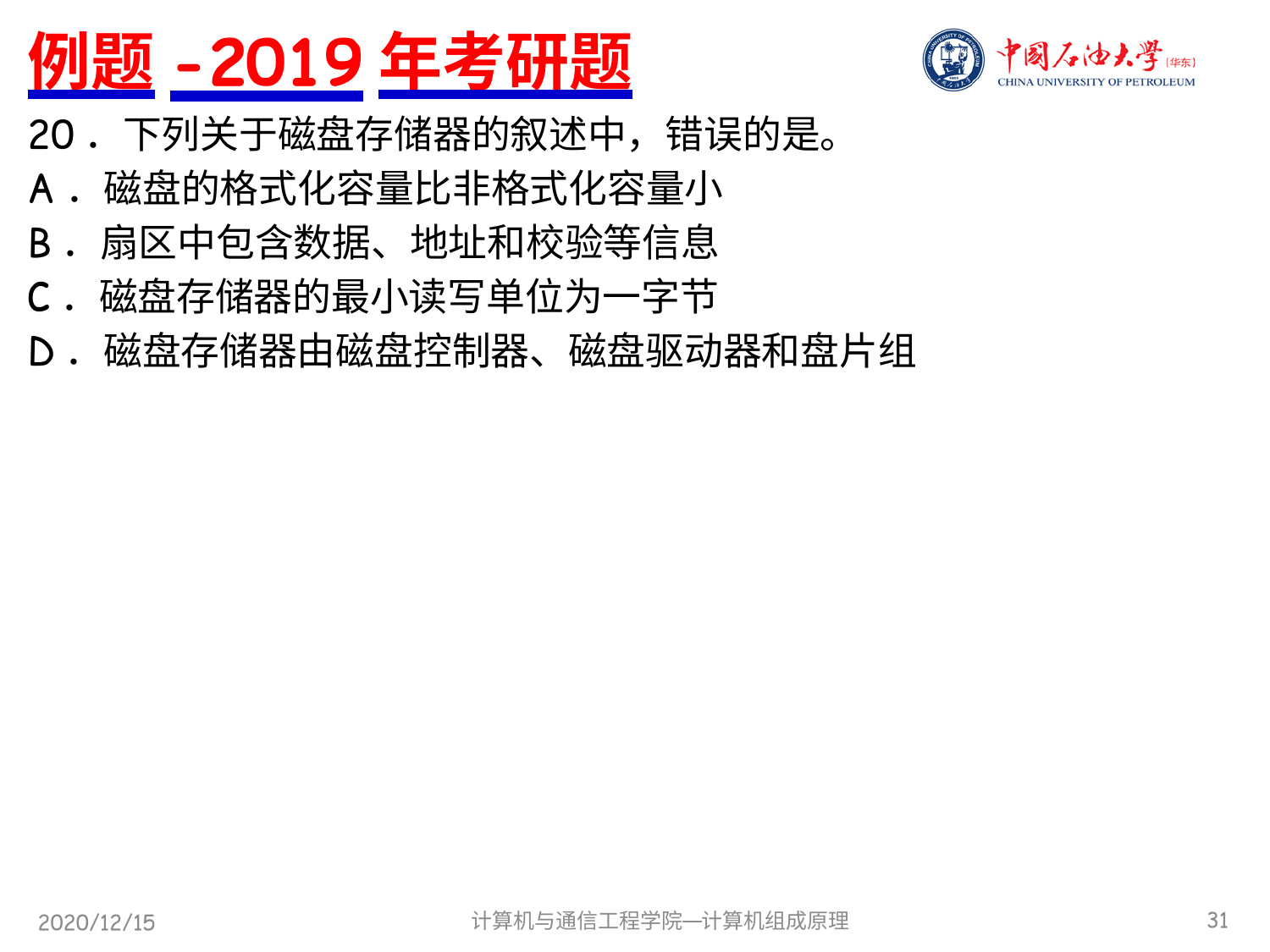

# 例题-2019年考研题
20．下列关于磁盘存储器的叙述中，错误的是。
A．磁盘的格式化容量比非格式化容量小
B．扇区中包含数据、地址和校验等信息
C．磁盘存储器的最小读写单位为一字节
D．磁盘存储器由磁盘控制器、磁盘驱动器和盘片组
计算机与通信工程学院—计算机组成原理
31
2020/12/15